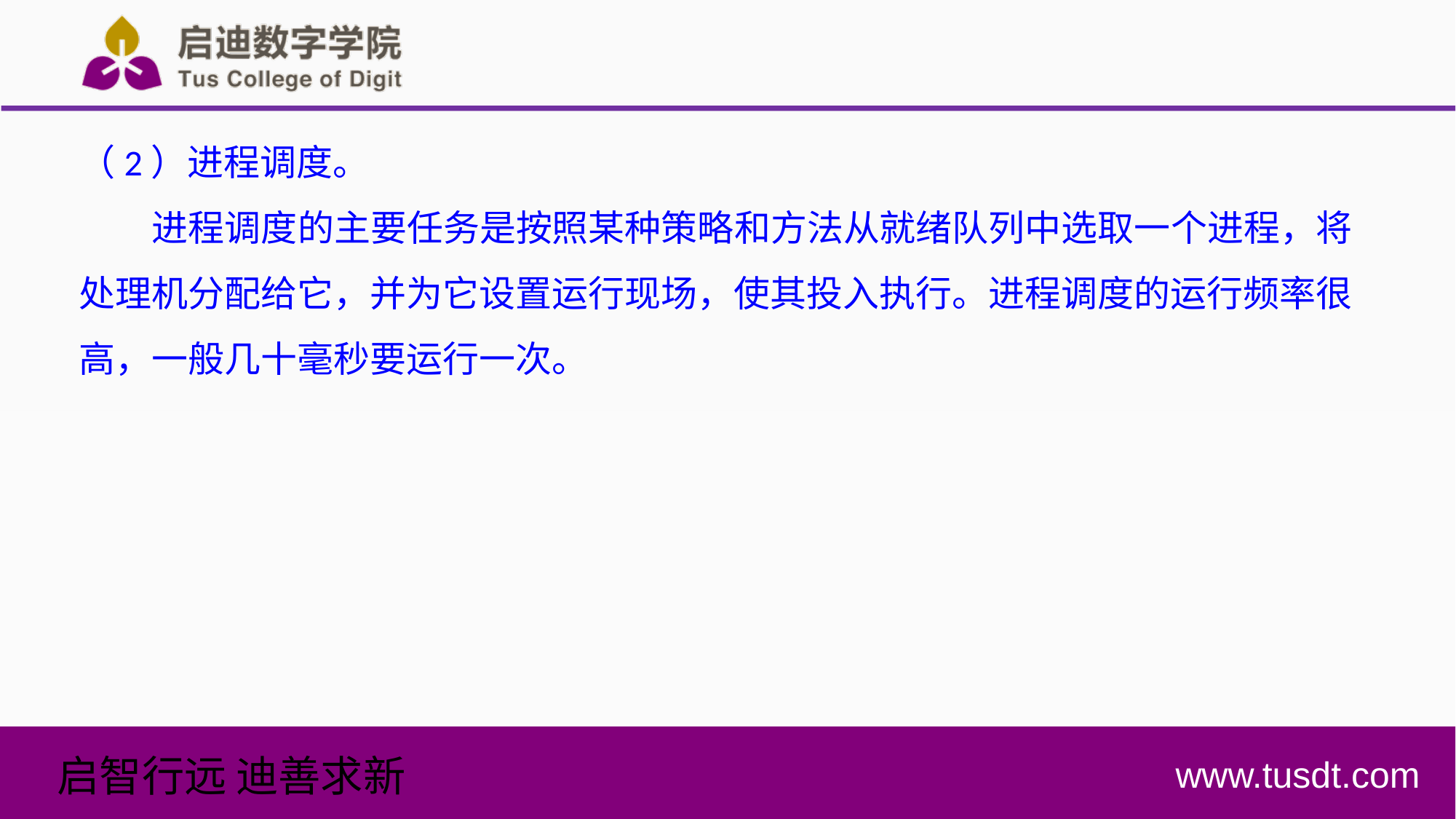

（2）进程调度。
进程调度的主要任务是按照某种策略和方法从就绪队列中选取一个进程，将处理机分配给它，并为它设置运行现场，使其投入执行。进程调度的运行频率很高，一般几十毫秒要运行一次。